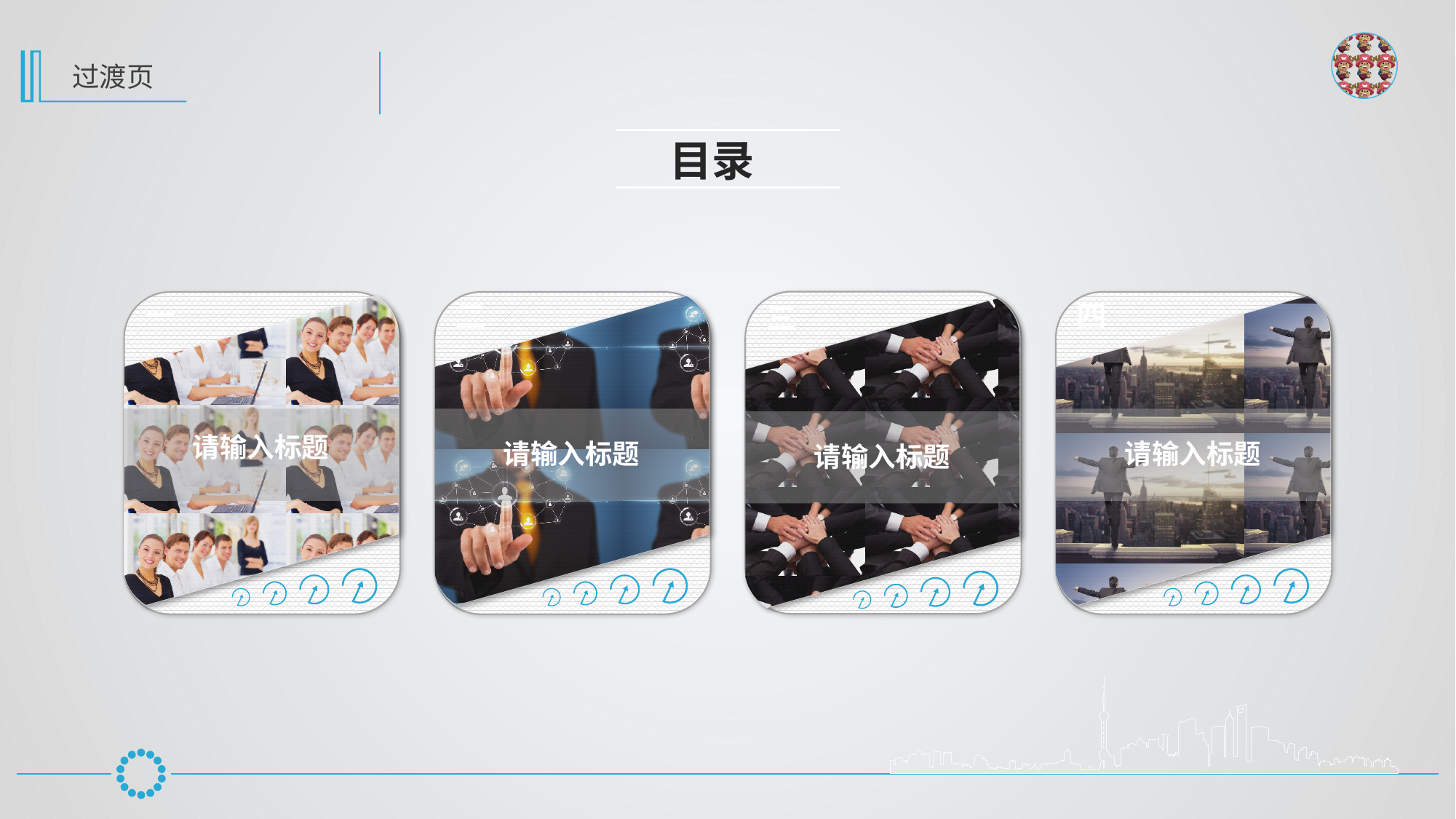

目录
一

请输入标题

二

请输入标题

四

请输入标题

三

请输入标题

2